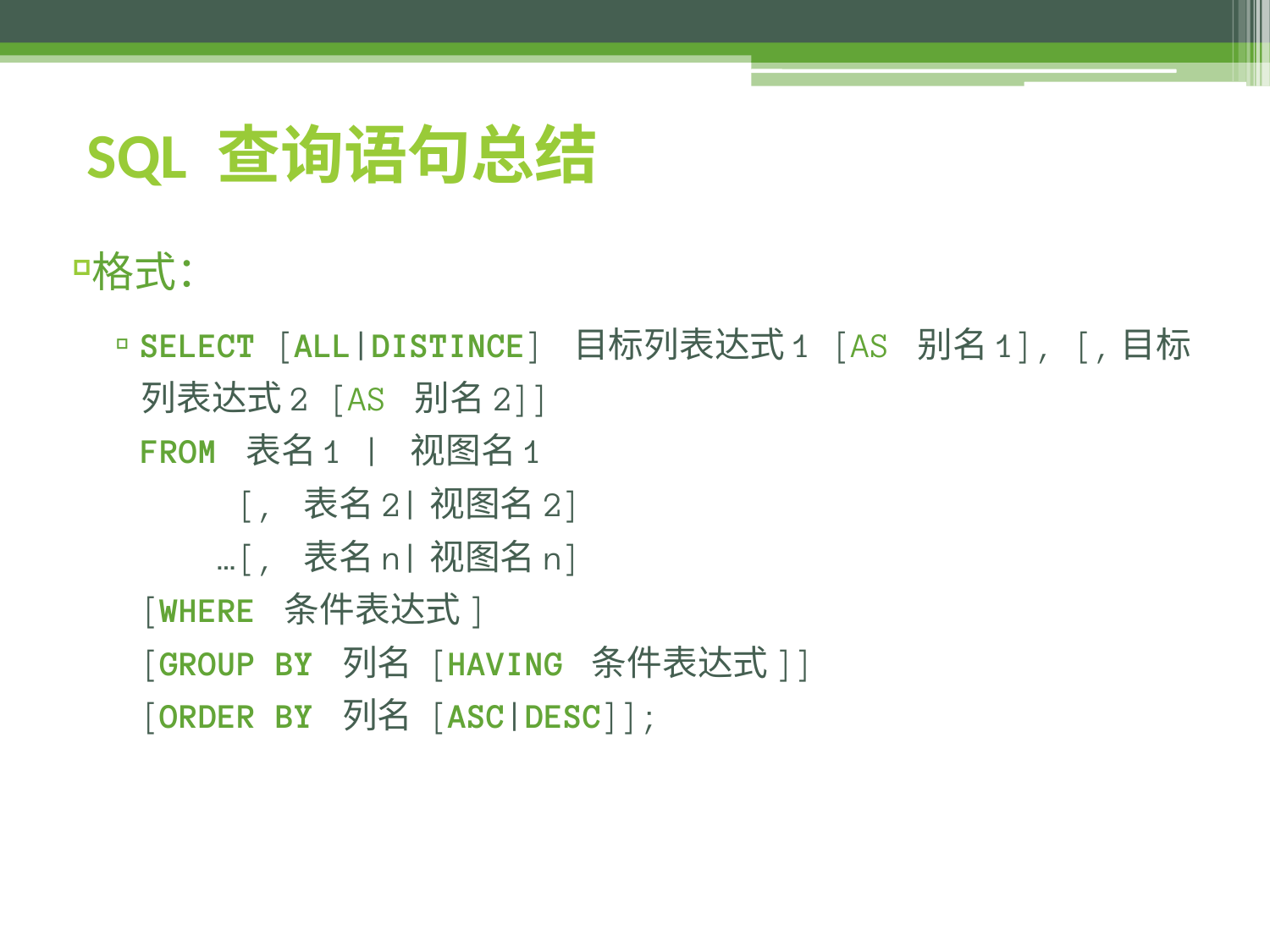

# SQL 查询语句总结
格式：
SELECT [ALL|DISTINCE] 目标列表达式1 [AS 别名1], [,目标列表达式2 [AS 别名2]]
FROM 表名1 | 视图名1
     [, 表名2|视图名2]
    …[, 表名n|视图名n]
[WHERE 条件表达式]
[GROUP BY 列名 [HAVING 条件表达式]]
[ORDER BY 列名 [ASC|DESC]];